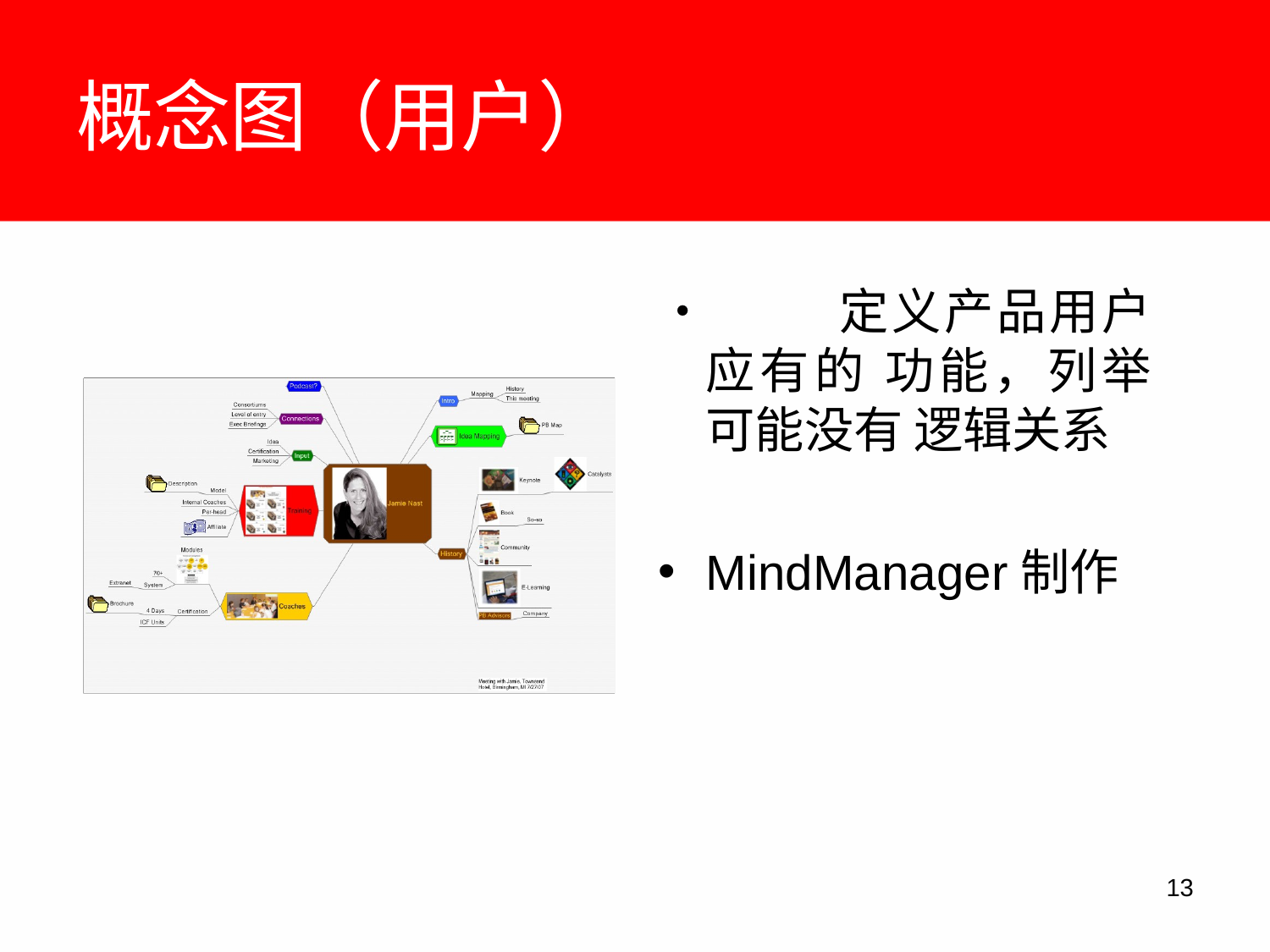

# 概念图（用户）
•	定义产品用户应有的 功能，列举可能没有 逻辑关系

MindManager制作

13